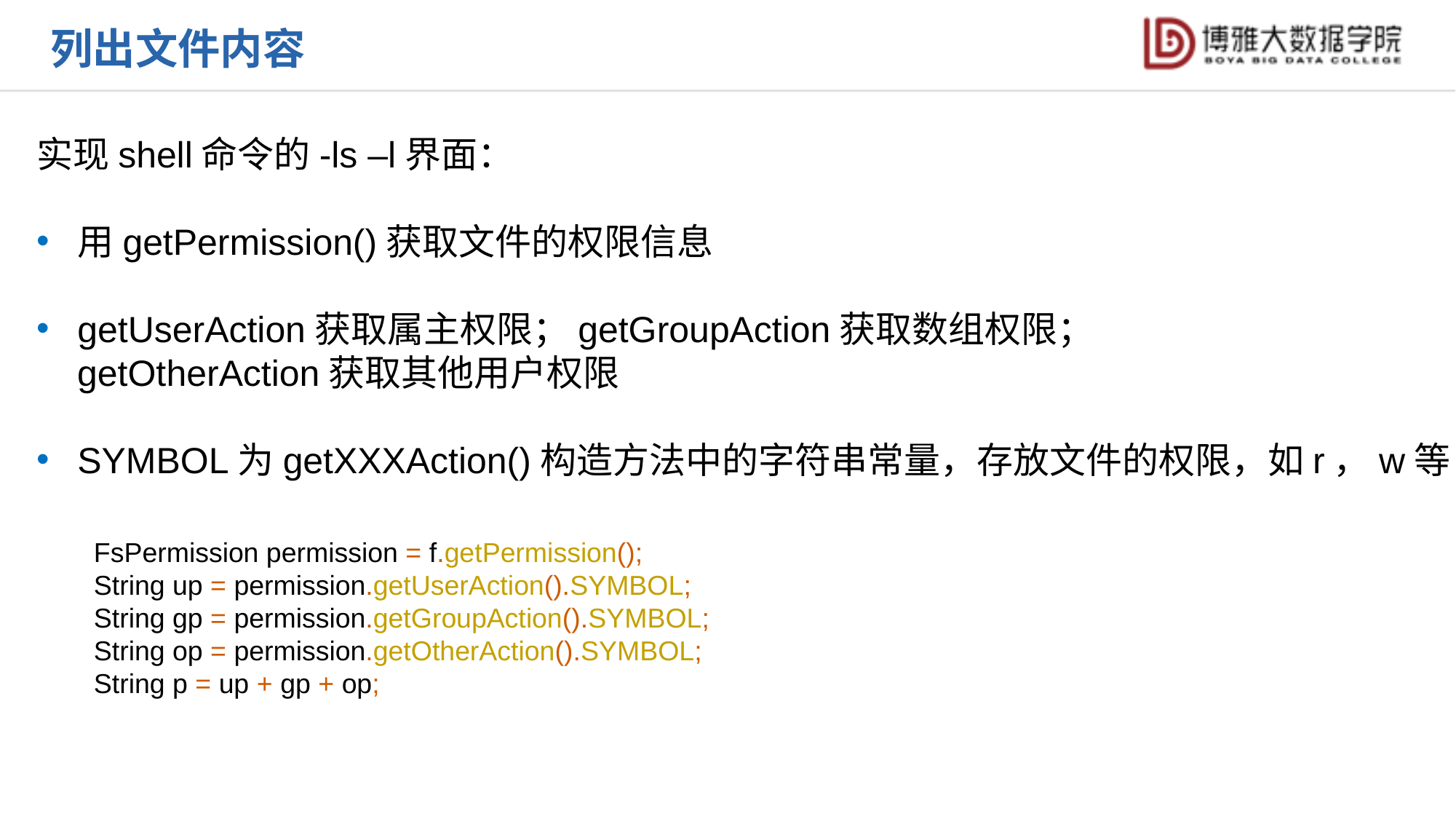

列出文件内容

实现shell命令的-ls –l界面：

用getPermission()获取文件的权限信息

getUserAction获取属主权限；getGroupAction获取数组权限；
    getOtherAction获取其他用户权限

SYMBOL为getXXXAction()构造方法中的字符串常量，存放文件的权限，如r，w等
FsPermission permission = f.getPermission();
String up = permission.getUserAction().SYMBOL;
String gp = permission.getGroupAction().SYMBOL;
String op = permission.getOtherAction().SYMBOL;
String p = up + gp + op;